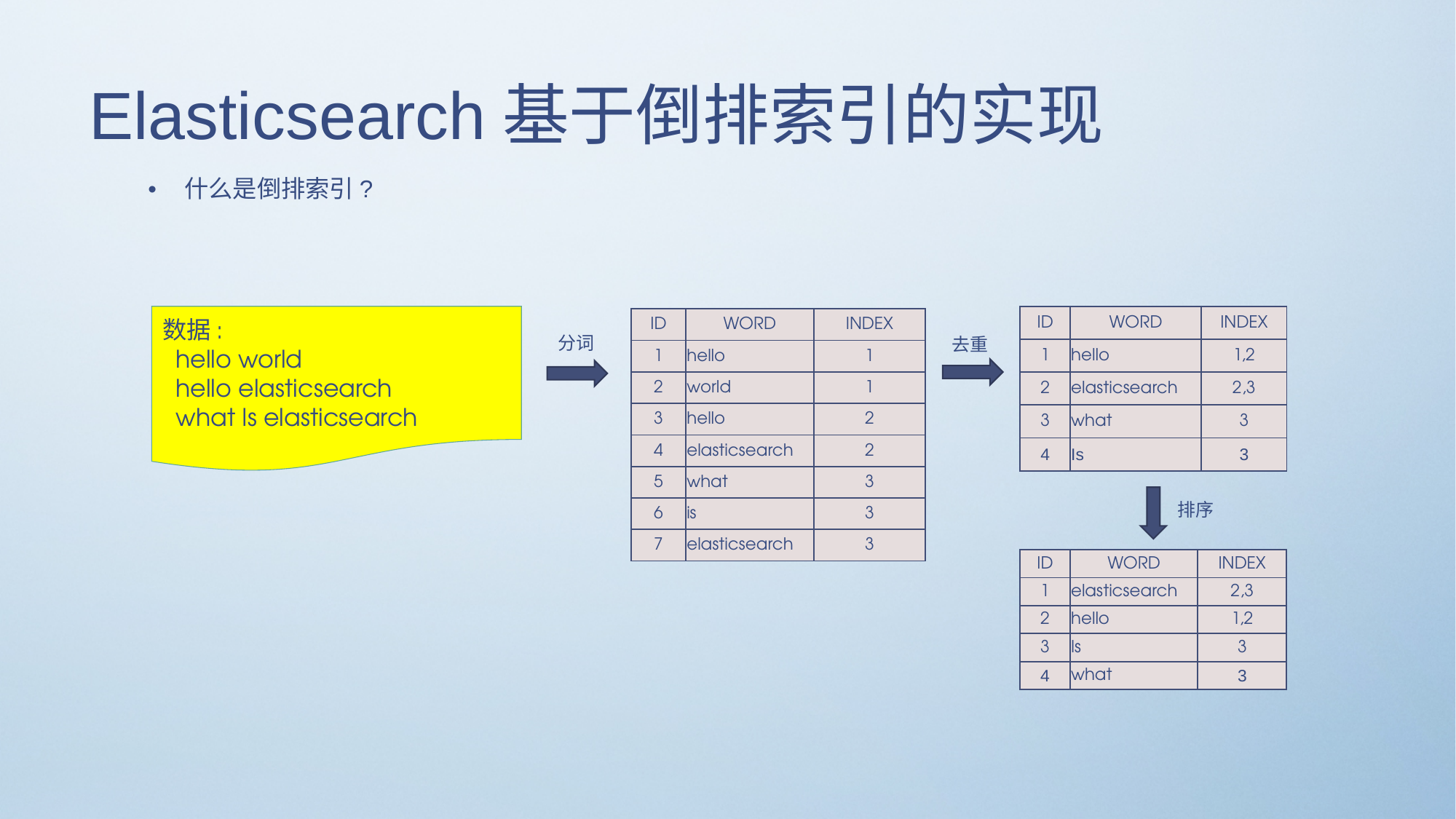

# Elasticsearch基于倒排索引的实现
什么是倒排索引?
数据:
  hello world
  hello elasticsearch
  what Is elasticsearch
| ID | WORD | INDEX |
| --- | --- | --- |
| 1 | hello | 1,2 |
| 2 | elasticsearch | 2,3 |
| 3 | what | 3 |
| 4 | Is | 3 |
| ID | WORD | INDEX |
| --- | --- | --- |
| 1 | hello | 1 |
| 2 | world | 1 |
| 3 | hello | 2 |
| 4 | elasticsearch | 2 |
| 5 | what | 3 |
| 6 | is | 3 |
| 7 | elasticsearch | 3 |
分词
去重

排序
| ID | WORD | INDEX |
| --- | --- | --- |
| 1 | elasticsearch | 2,3 |
| 2 | hello | 1,2 |
| 3 | Is | 3 |
| 4 | what | 3 |